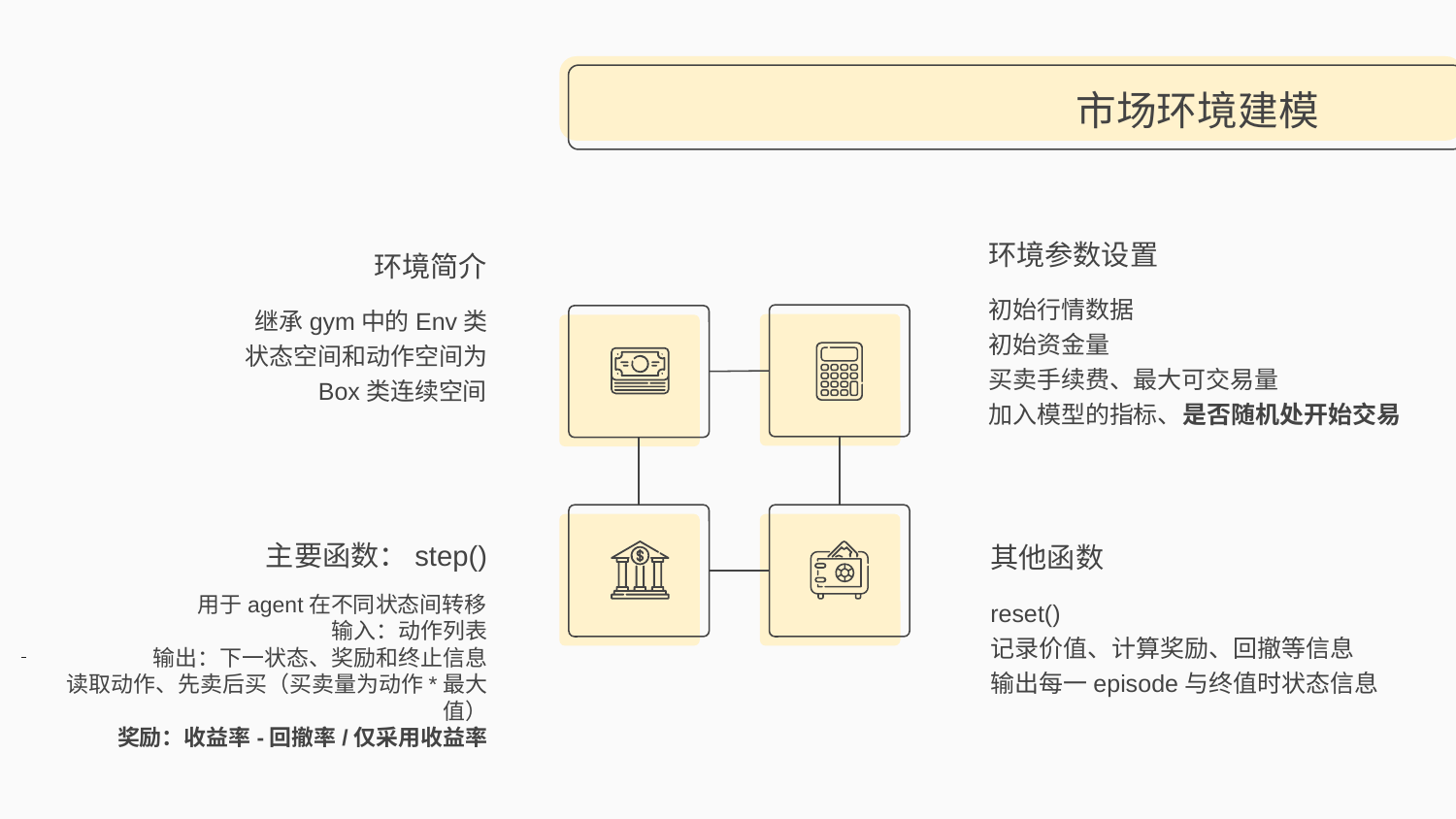

# 市场环境建模
环境参数设置
 环境简介
初始行情数据
初始资金量
买卖手续费、最大可交易量
加入模型的指标、是否随机处开始交易
继承gym中的Env类
状态空间和动作空间为
Box类连续空间

主要函数：step()
其他函数

用于agent在不同状态间转移
输入：动作列表
输出：下一状态、奖励和终止信息
读取动作、先卖后买（买卖量为动作*最大值）
奖励：收益率-回撤率/仅采用收益率
reset()
记录价值、计算奖励、回撤等信息
输出每一episode与终值时状态信息